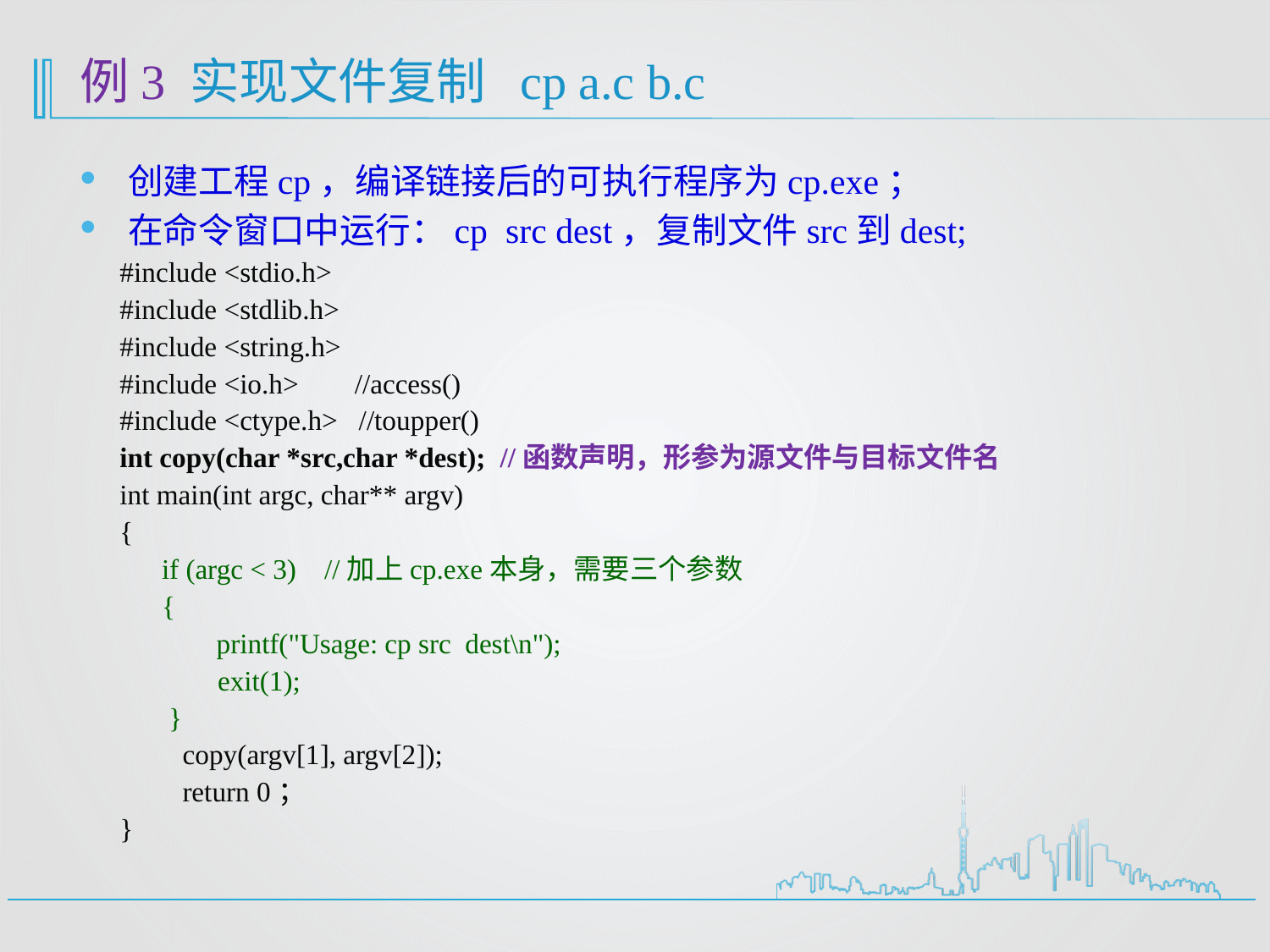

# 例3 实现文件复制  cp a.c b.c
创建工程cp，编译链接后的可执行程序为cp.exe；
在命令窗口中运行：cp  src dest，复制文件src到dest;
#include <stdio.h>
#include <stdlib.h>
#include <string.h>
#include <io.h>        //access()
#include <ctype.h>   //toupper()
int copy(char *src,char *dest);  //函数声明，形参为源文件与目标文件名
int main(int argc, char** argv)
{
      if (argc < 3)    //加上cp.exe本身，需要三个参数
      {
    	       printf("Usage: cp src  dest\n");
              exit(1);
       }
         copy(argv[1], argv[2]);
         return 0；
}